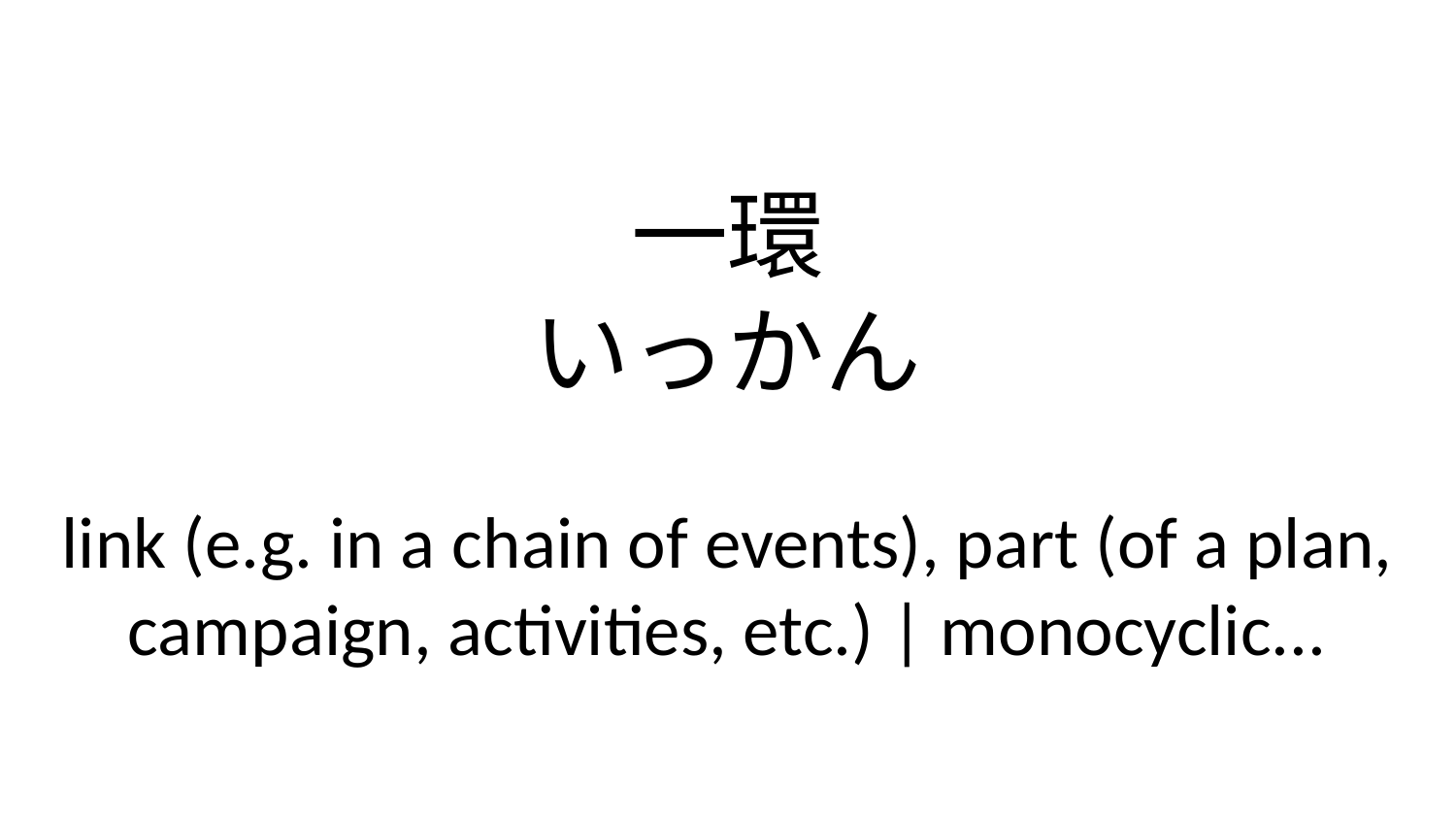

一環
いっかん
link (e.g. in a chain of events), part (of a plan, campaign, activities, etc.) | monocyclic...
67-68